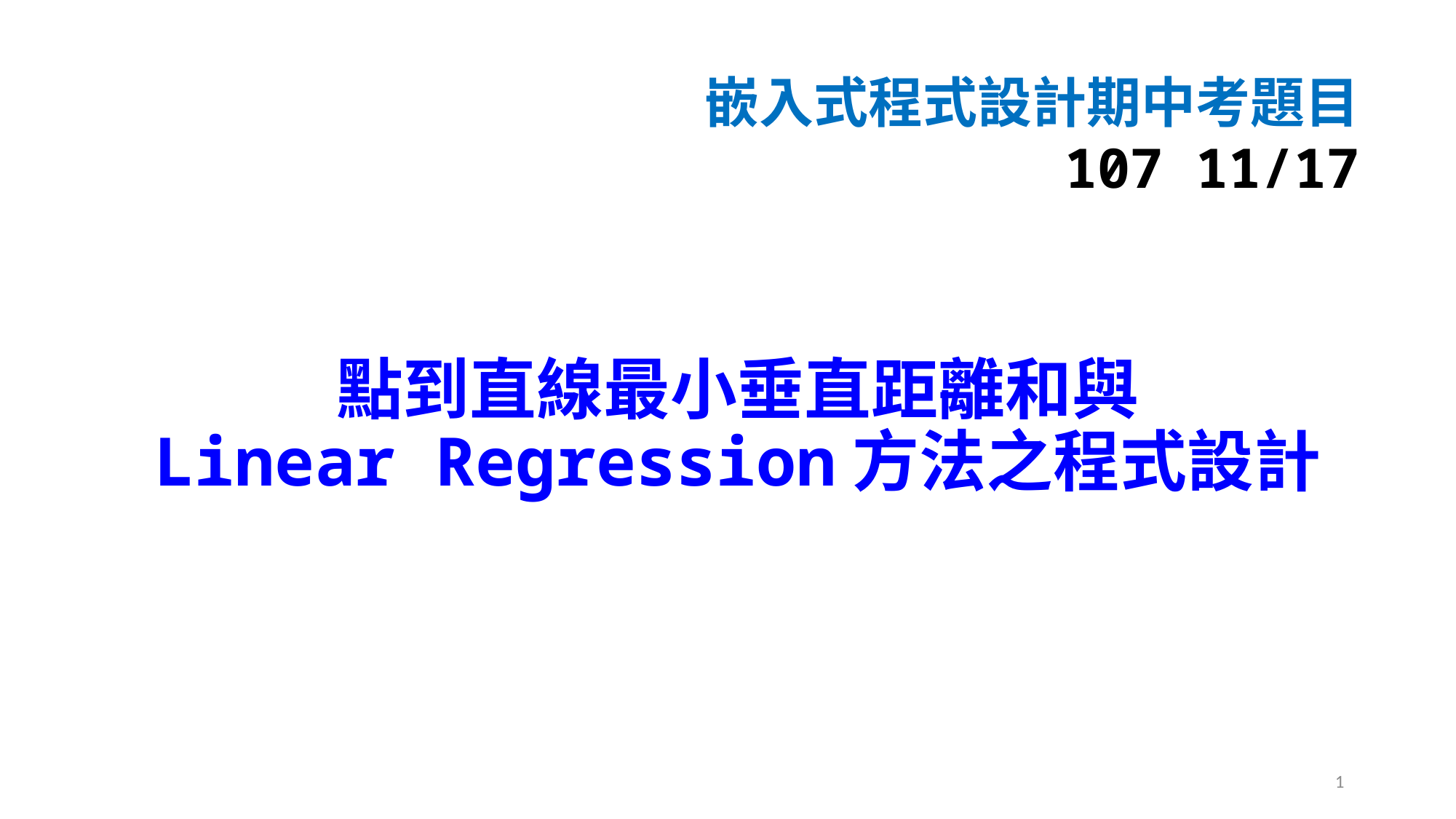

嵌入式程式設計期中考題目
107 11/17
# 點到直線最小垂直距離和與 Linear Regression方法之程式設計
1